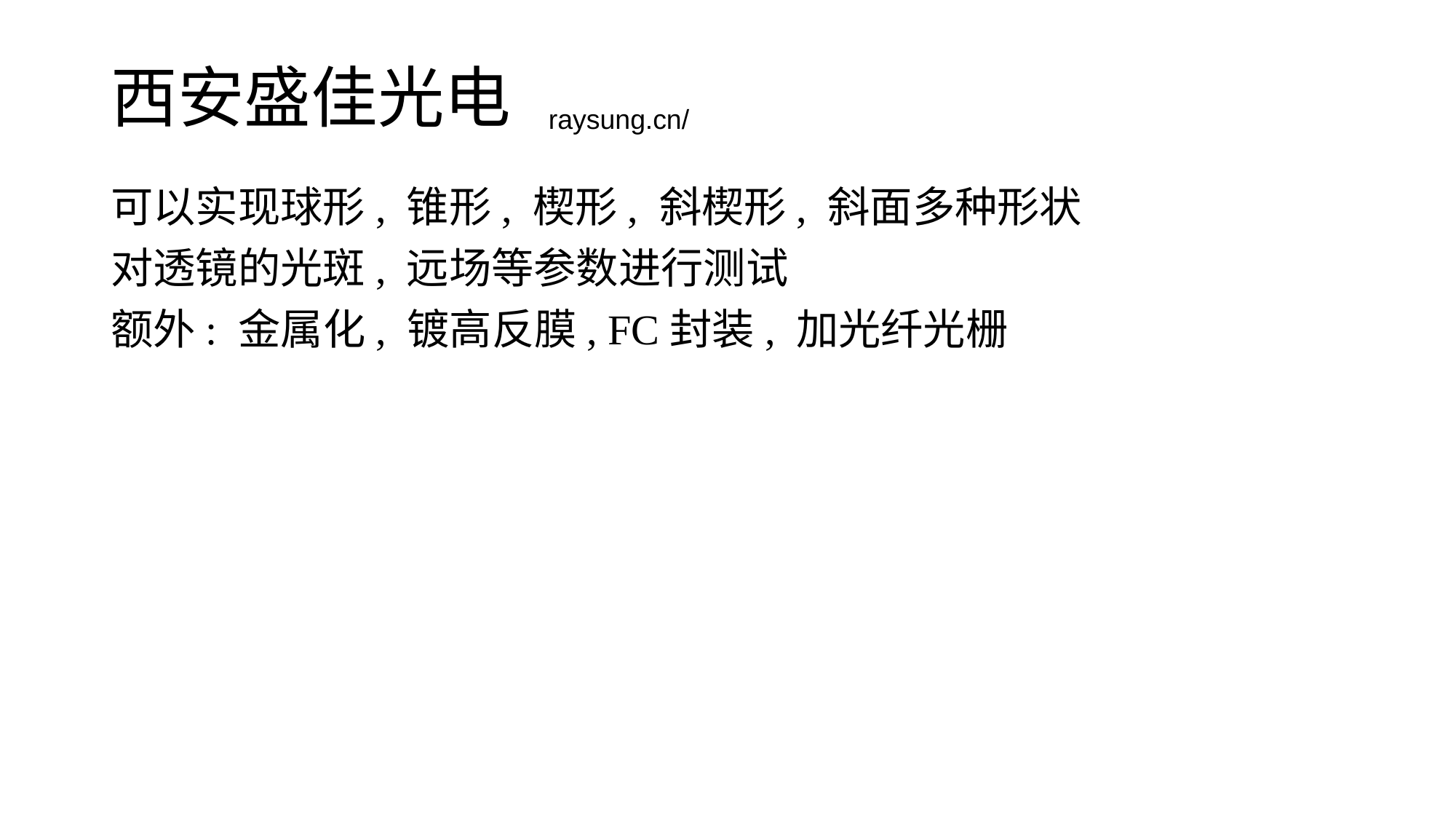

# 西安盛佳光电
raysung.cn/
可以实现球形, 锥形, 楔形, 斜楔形, 斜面多种形状
对透镜的光斑, 远场等参数进行测试
额外: 金属化, 镀高反膜, FC封装, 加光纤光栅